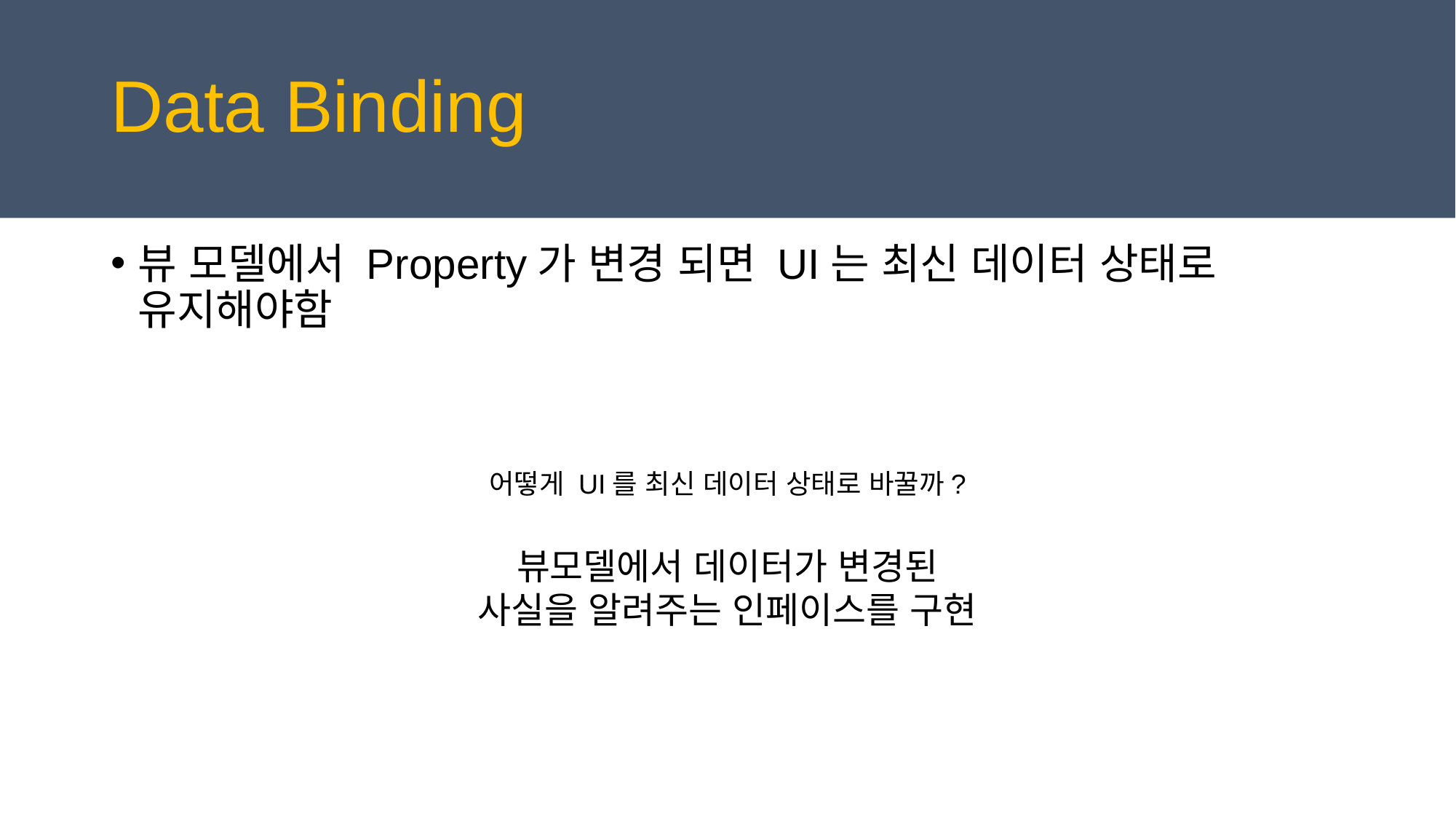

Data Binding
뷰 모델에서 Property가 변경 되면 UI는 최신 데이터 상태로 유지해야함

어떻게 UI를 최신 데이터 상태로 바꿀까?

뷰모델에서 데이터가 변경된
사실을 알려주는 인페이스를 구현